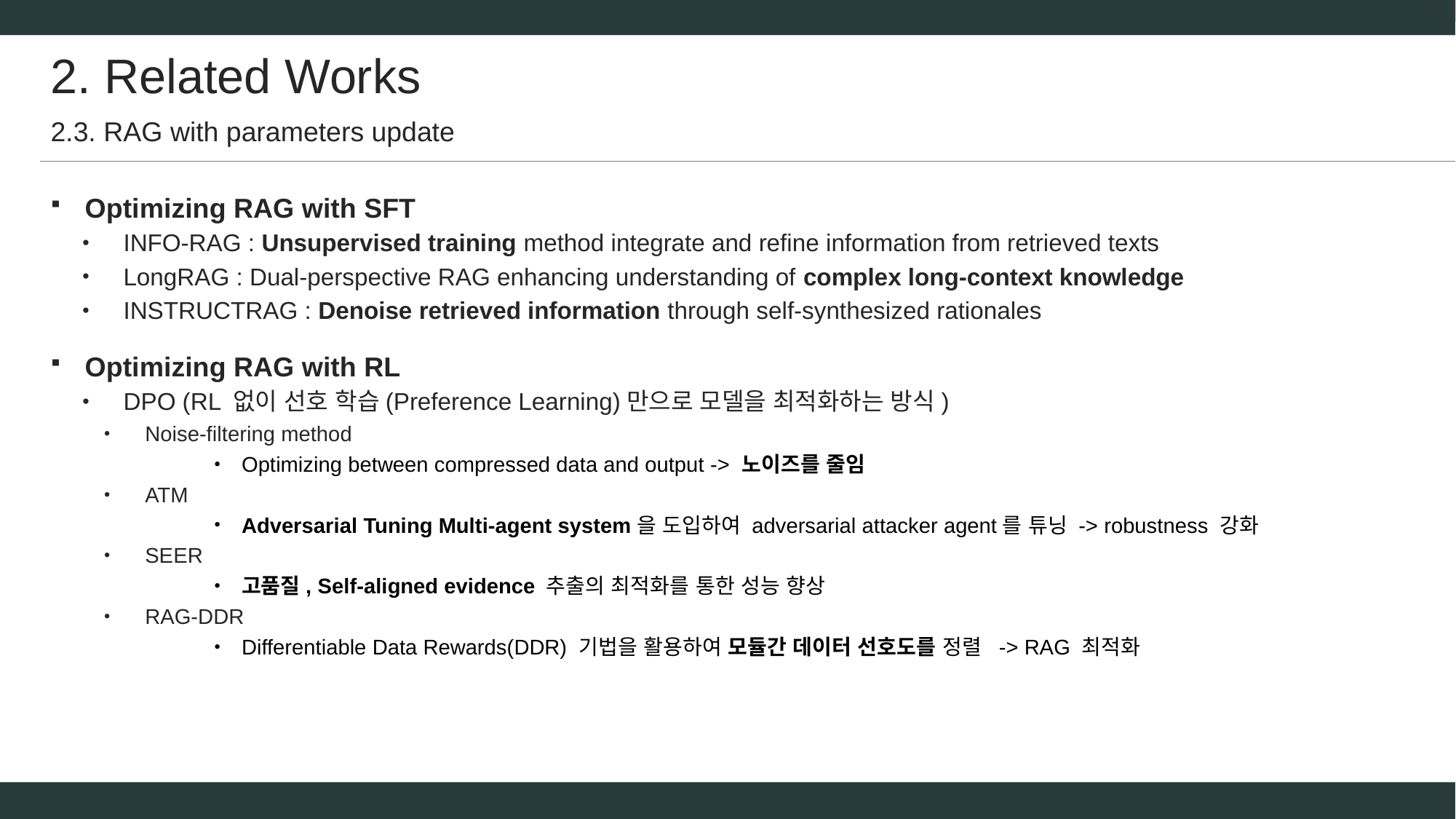

# 2. Related Works
2.3. RAG with parameters update
Optimizing RAG with SFT
INFO-RAG : Unsupervised training method integrate and refine information from retrieved texts
LongRAG : Dual-perspective RAG enhancing understanding of complex long-context knowledge
INSTRUCTRAG : Denoise retrieved information through self-synthesized rationales
Optimizing RAG with RL
DPO (RL 없이 선호 학습(Preference Learning)만으로 모델을 최적화하는 방식)
Noise-filtering method
Optimizing between compressed data and output -> 노이즈를 줄임
ATM
Adversarial Tuning Multi-agent system을 도입하여 adversarial attacker agent를 튜닝 -> robustness 강화
SEER
고품질, Self-aligned evidence 추출의 최적화를 통한 성능 향상
RAG-DDR
Differentiable Data Rewards(DDR) 기법을 활용하여 모듈간 데이터 선호도를 정렬  -> RAG 최적화